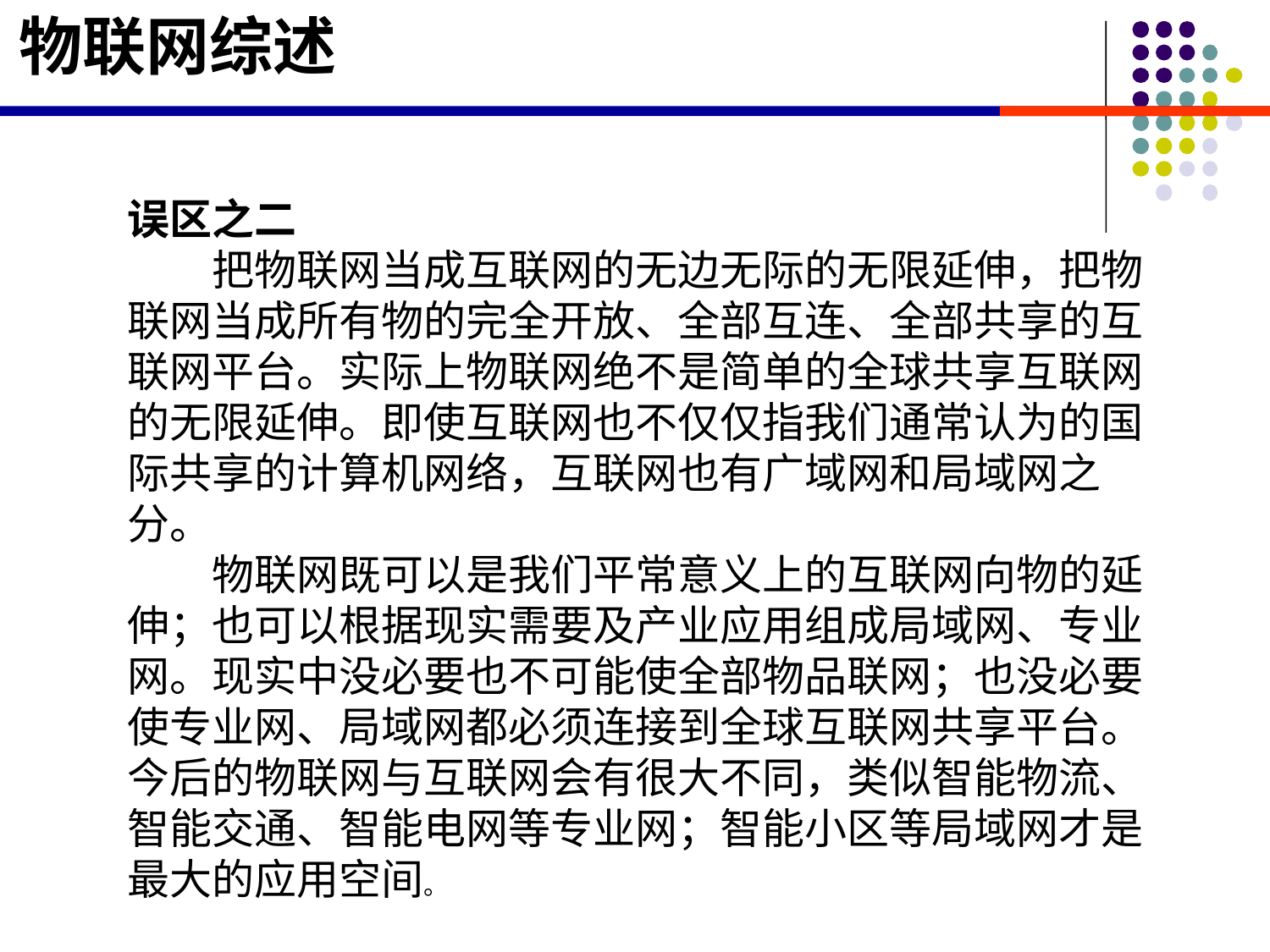

物联网综述
误区之二
　　把物联网当成互联网的无边无际的无限延伸，把物联网当成所有物的完全开放、全部互连、全部共享的互联网平台。实际上物联网绝不是简单的全球共享互联网的无限延伸。即使互联网也不仅仅指我们通常认为的国际共享的计算机网络，互联网也有广域网和局域网之分。
　　物联网既可以是我们平常意义上的互联网向物的延伸；也可以根据现实需要及产业应用组成局域网、专业网。现实中没必要也不可能使全部物品联网；也没必要使专业网、局域网都必须连接到全球互联网共享平台。今后的物联网与互联网会有很大不同，类似智能物流、智能交通、智能电网等专业网；智能小区等局域网才是最大的应用空间。